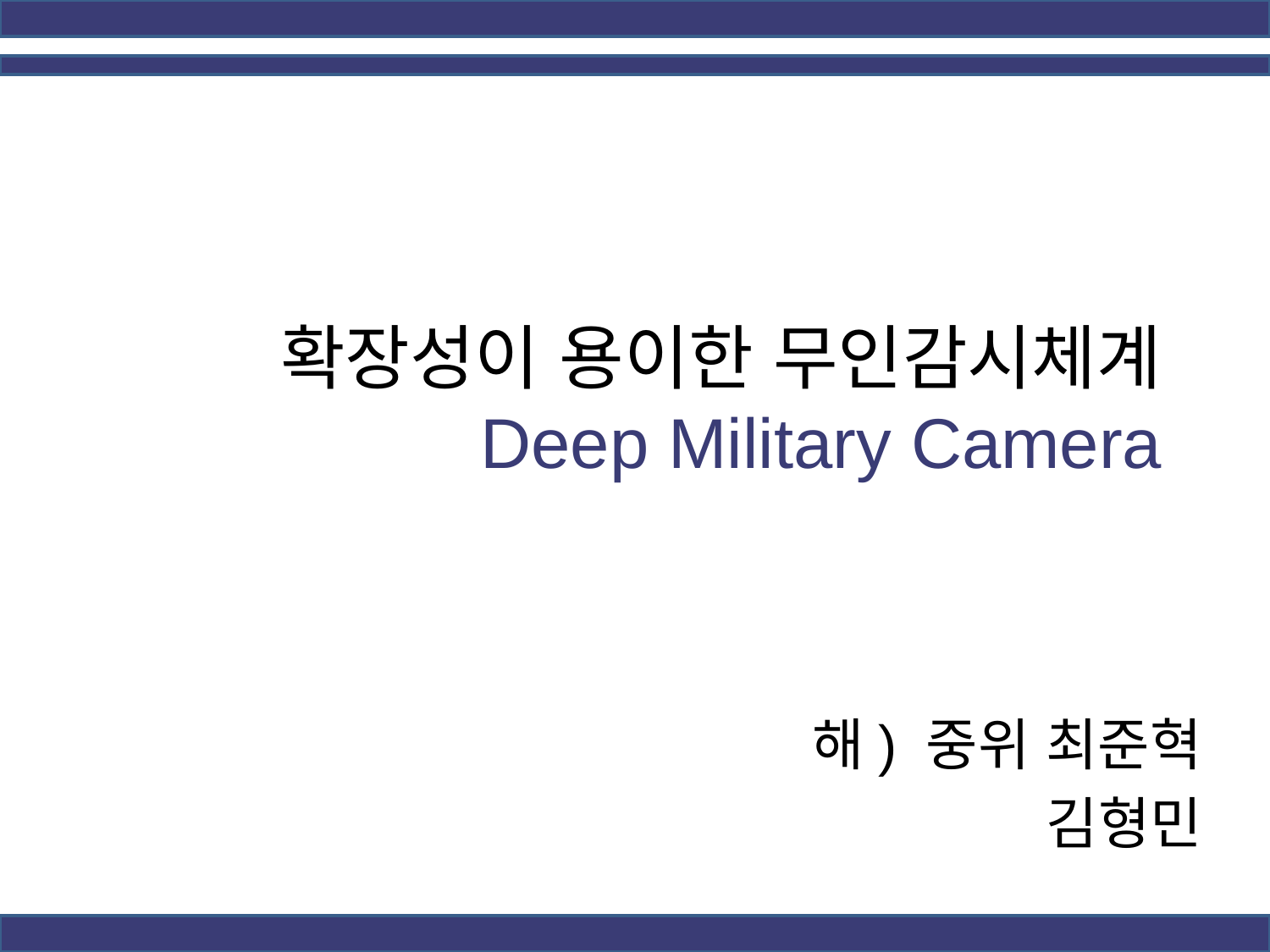

# 확장성이 용이한 무인감시체계 Deep Military Camera
해) 중위 최준혁
 김형민